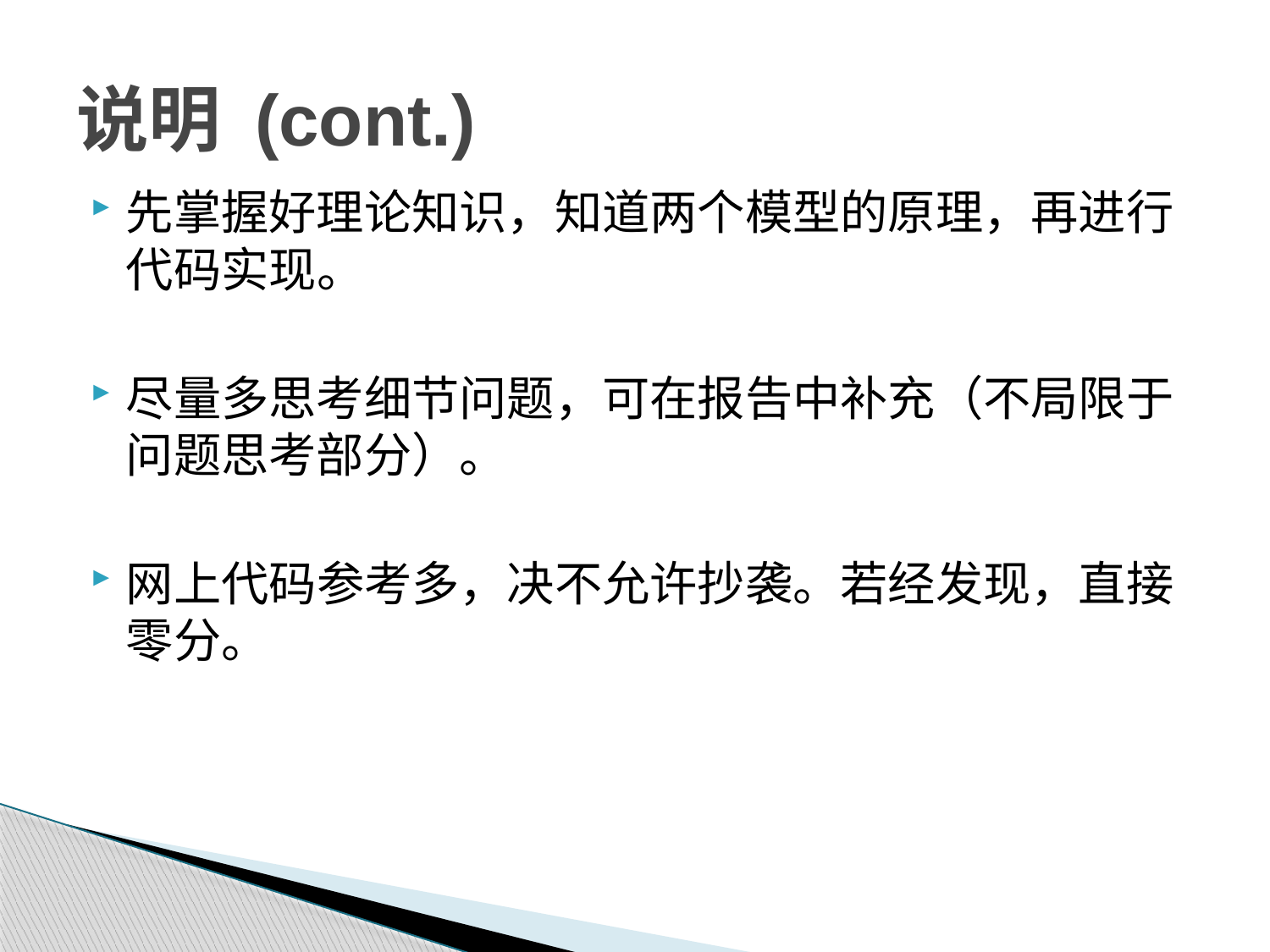

# 说明 (cont.)
先掌握好理论知识，知道两个模型的原理，再进行代码实现。

尽量多思考细节问题，可在报告中补充（不局限于问题思考部分）。

网上代码参考多，决不允许抄袭。若经发现，直接零分。